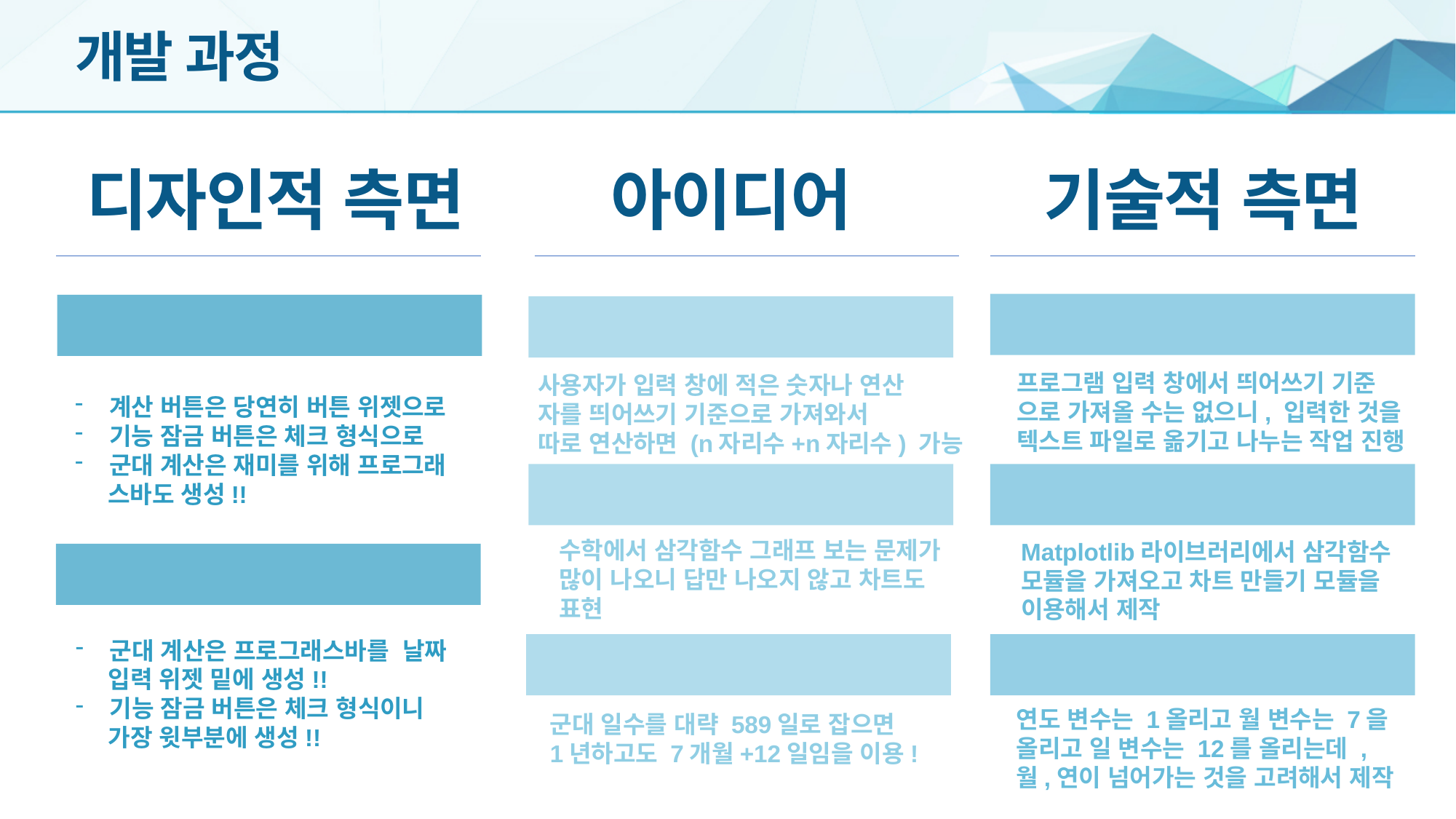

# 개발 과정
디자인적 측면
   아이디어
 기술적 측면

1. 계산기에 어떠한 위젯을 사용?
1. 계산은 어떤 방식으로 진행?
=>  이 방식대로 만드려면?
프로그램 입력 창에서 띄어쓰기 기준
으로 가져올 수는 없으니, 입력한 것을
텍스트 파일로 옮기고 나누는 작업 진행
사용자가 입력 창에 적은 숫자나 연산
자를 띄어쓰기 기준으로 가져와서
따로 연산하면 (n자리수+n자리수) 가능
계산 버튼은 당연히 버튼 위젯으로
기능 잠금 버튼은 체크 형식으로
군대 계산은 재미를 위해 프로그래
    스바도 생성!!

2. 삼각함수 계산은 어떻게 표현?
=>  이 방식대로 만드려면?
수학에서 삼각함수 그래프 보는 문제가
많이 나오니 답만 나오지 않고 차트도
표현
Matplotlib라이브러리에서 삼각함수
모듈을 가져오고 차트 만들기 모듈을
이용해서 제작

2. 위젯을 어디에 배치?
군대 계산은 프로그래스바를  날짜
    입력 위젯 밑에 생성!!
기능 잠금 버튼은 체크 형식이니
    가장 윗부분에 생성!!

3. 전역 날짜 계산은 어떻게?
=>  이 방식대로 만드려면?
연도 변수는 1올리고 월 변수는 7을
올리고 일 변수는 12를 올리는데 ,
월,연이 넘어가는 것을 고려해서 제작
군대 일수를 대략 589일로 잡으면
1년하고도 7개월+12일임을 이용!